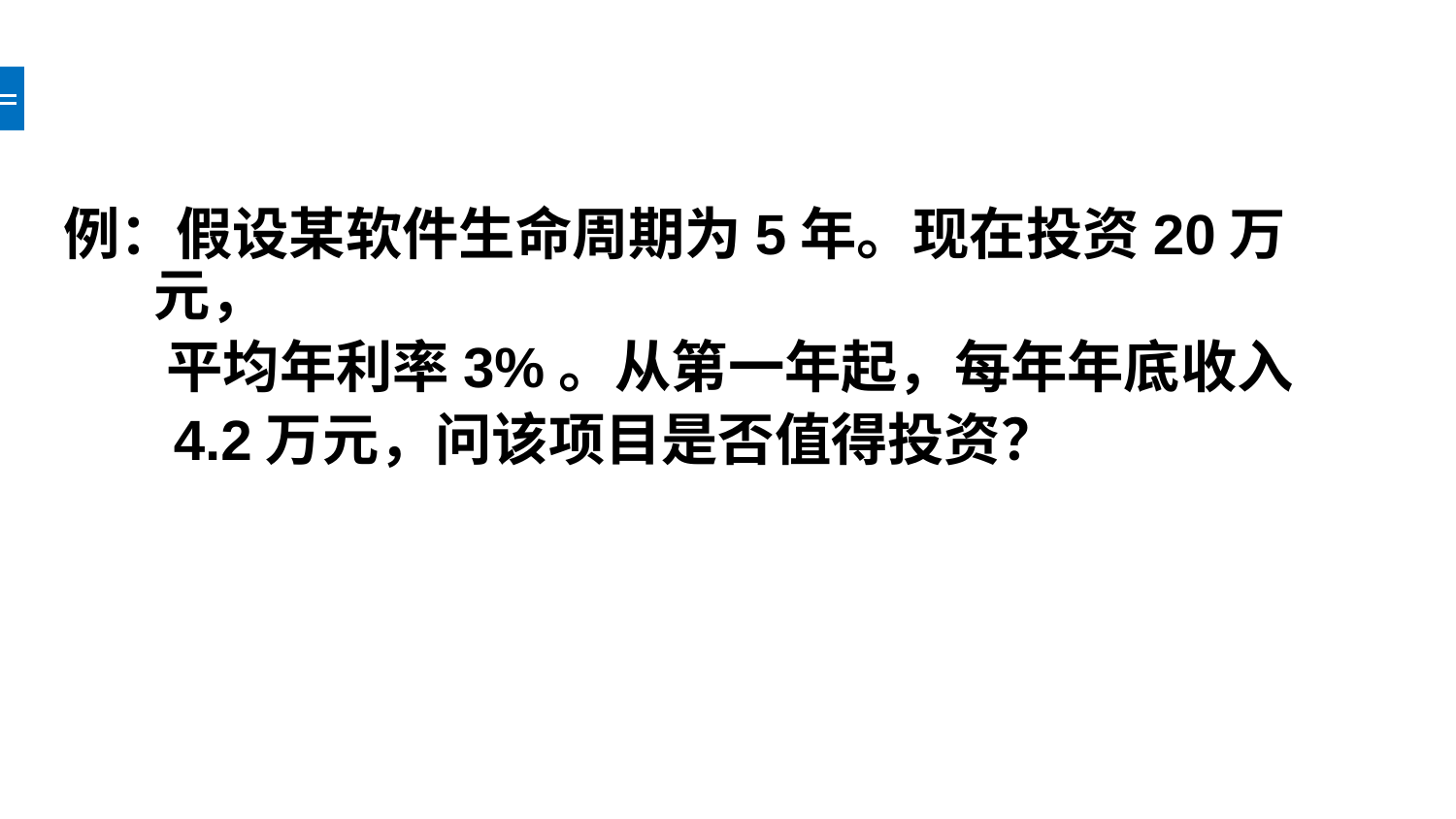

例：假设某软件生命周期为5年。现在投资20万元，
       平均年利率3%。从第一年起，每年年底收入
       4.2万元，问该项目是否值得投资？